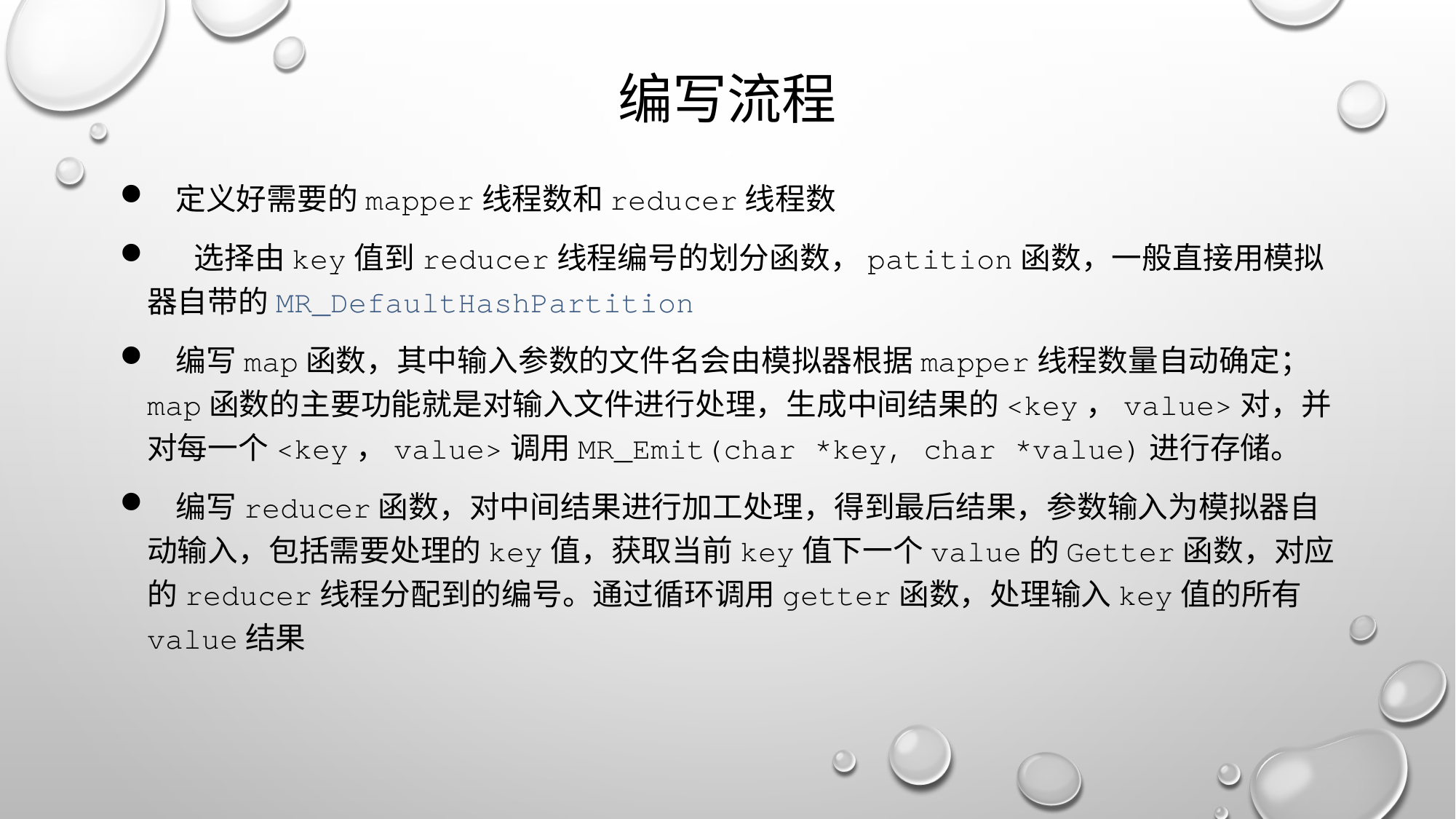

# 编写流程
 定义好需要的mapper线程数和reducer线程数
  选择由key值到reducer线程编号的划分函数，patition函数，一般直接用模拟器自带的MR_DefaultHashPartition
 编写map函数，其中输入参数的文件名会由模拟器根据mapper线程数量自动确定；map函数的主要功能就是对输入文件进行处理，生成中间结果的<key，value>对，并对每一个<key，value>调用MR_Emit(char *key, char *value)进行存储。
 编写reducer函数，对中间结果进行加工处理，得到最后结果，参数输入为模拟器自动输入，包括需要处理的key值，获取当前key值下一个value的Getter函数，对应的reducer线程分配到的编号。通过循环调用getter函数，处理输入key值的所有value结果